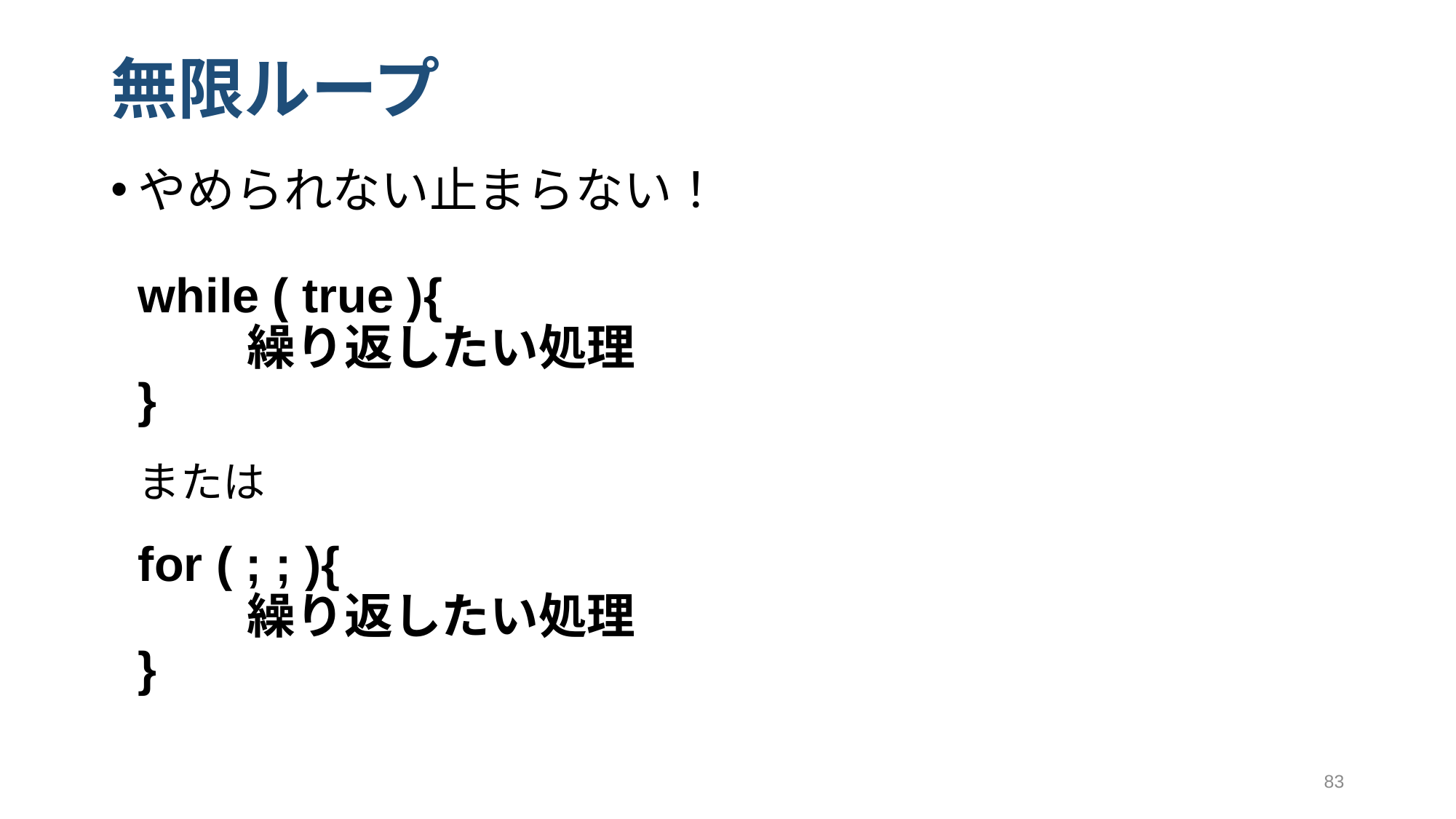

# 無限ループ
やめられない止まらない！
while ( true ){
	繰り返したい処理
}
または
for ( ; ; ){
	繰り返したい処理
}
83